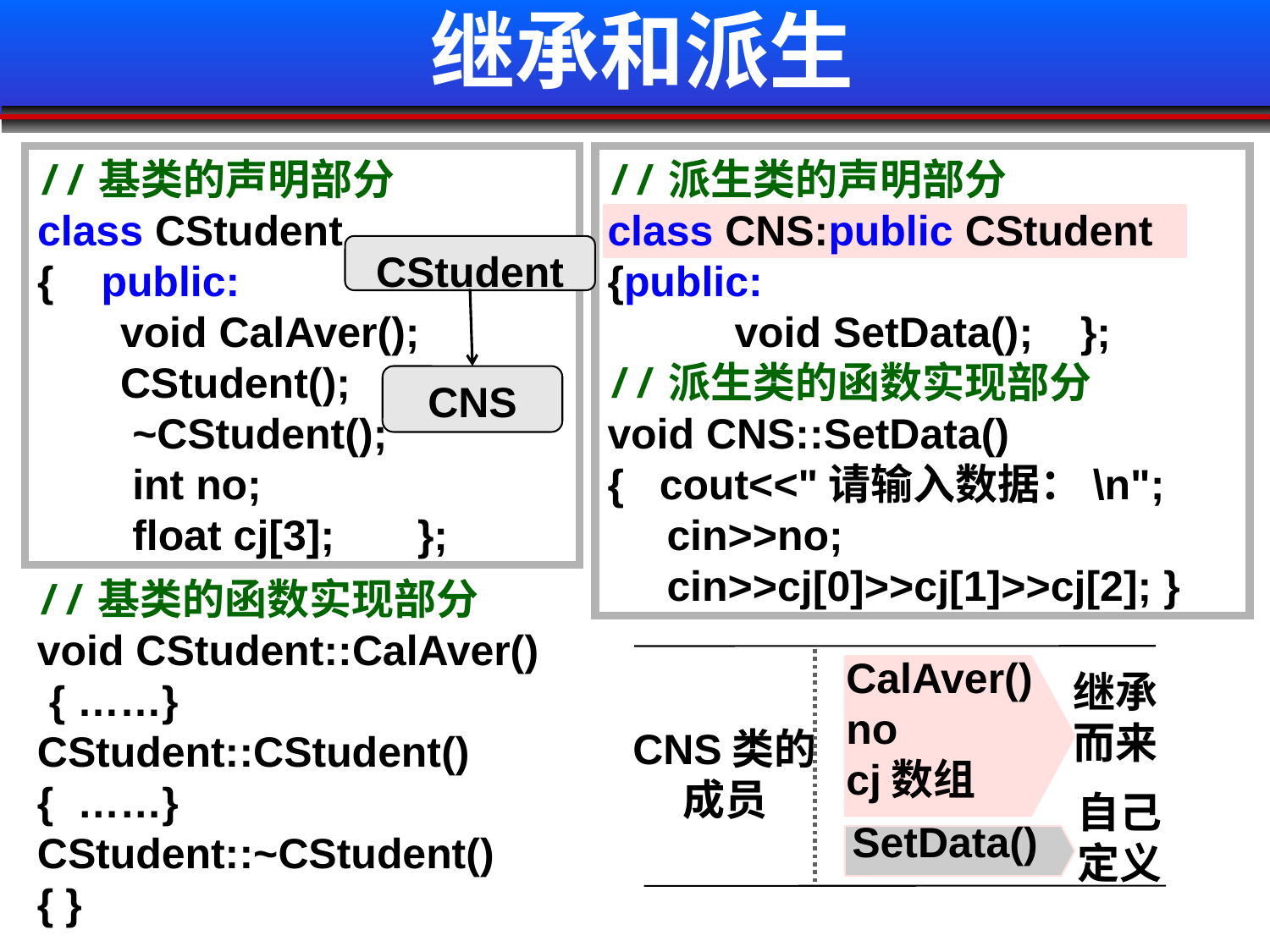

# 继承和派生

//基类的声明部分
class CStudent
{    public:
       void CalAver();
       CStudent();
        ~CStudent();
        int no;
        float cj[3];       };
//派生类的声明部分
class CNS:public CStudent
{public:
	void SetData();    };
//派生类的函数实现部分
void CNS::SetData()
{   cout<<"请输入数据：\n";
     cin>>no;
     cin>>cj[0]>>cj[1]>>cj[2]; }

CStudent
CNS
//基类的函数实现部分
void CStudent::CalAver()
 { ……}
CStudent::CStudent()
{  ……}
CStudent::~CStudent()
{ }
CalAver()
no
cj数组

继承而来

CNS类的成员
自己定义
SetData()